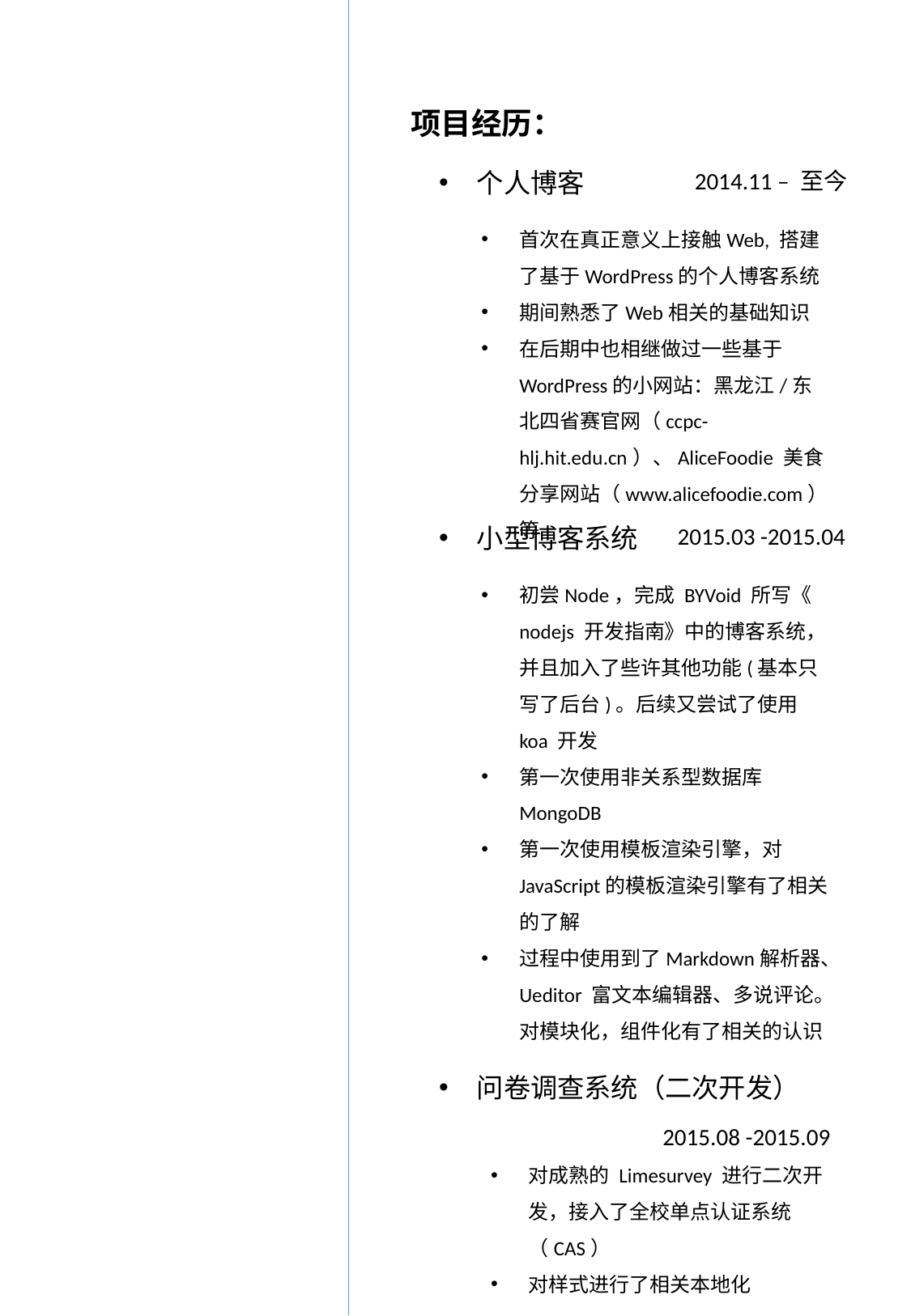

项目经历：
个人博客

小型博客系统

问卷调查系统（二次开发）

2014.11 – 至今
首次在真正意义上接触Web, 搭建了基于WordPress的个人博客系统
期间熟悉了Web相关的基础知识
在后期中也相继做过一些基于WordPress的小网站：黑龙江/东北四省赛官网（ccpc-hlj.hit.edu.cn）、AliceFoodie 美食分享网站（www.alicefoodie.com）等
2015.03 -2015.04
初尝Node，完成 BYVoid 所写《 nodejs 开发指南》中的博客系统，并且加入了些许其他功能(基本只写了后台)。后续又尝试了使用 koa 开发
第一次使用非关系型数据库MongoDB
第一次使用模板渲染引擎，对JavaScript的模板渲染引擎有了相关的了解
过程中使用到了Markdown解析器、Ueditor 富文本编辑器、多说评论。对模块化，组件化有了相关的认识
2015.08 -2015.09
对成熟的 Limesurvey 进行二次开发，接入了全校单点认证系统（CAS）
对样式进行了相关本地化